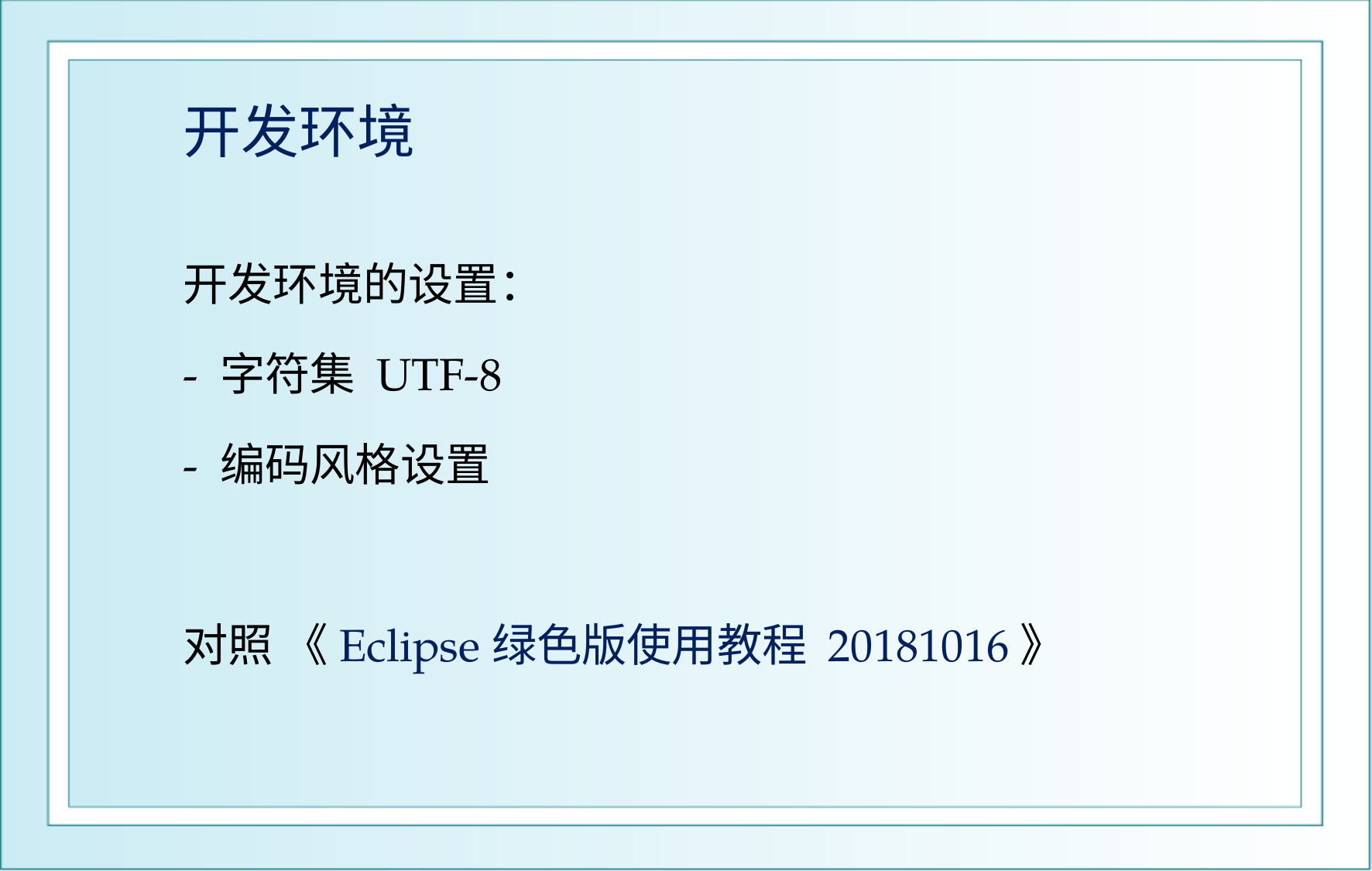

# 开发环境
开发环境的设置：
- 字符集 UTF-8
- 编码风格设置

对照 《Eclipse绿色版使用教程 20181016》